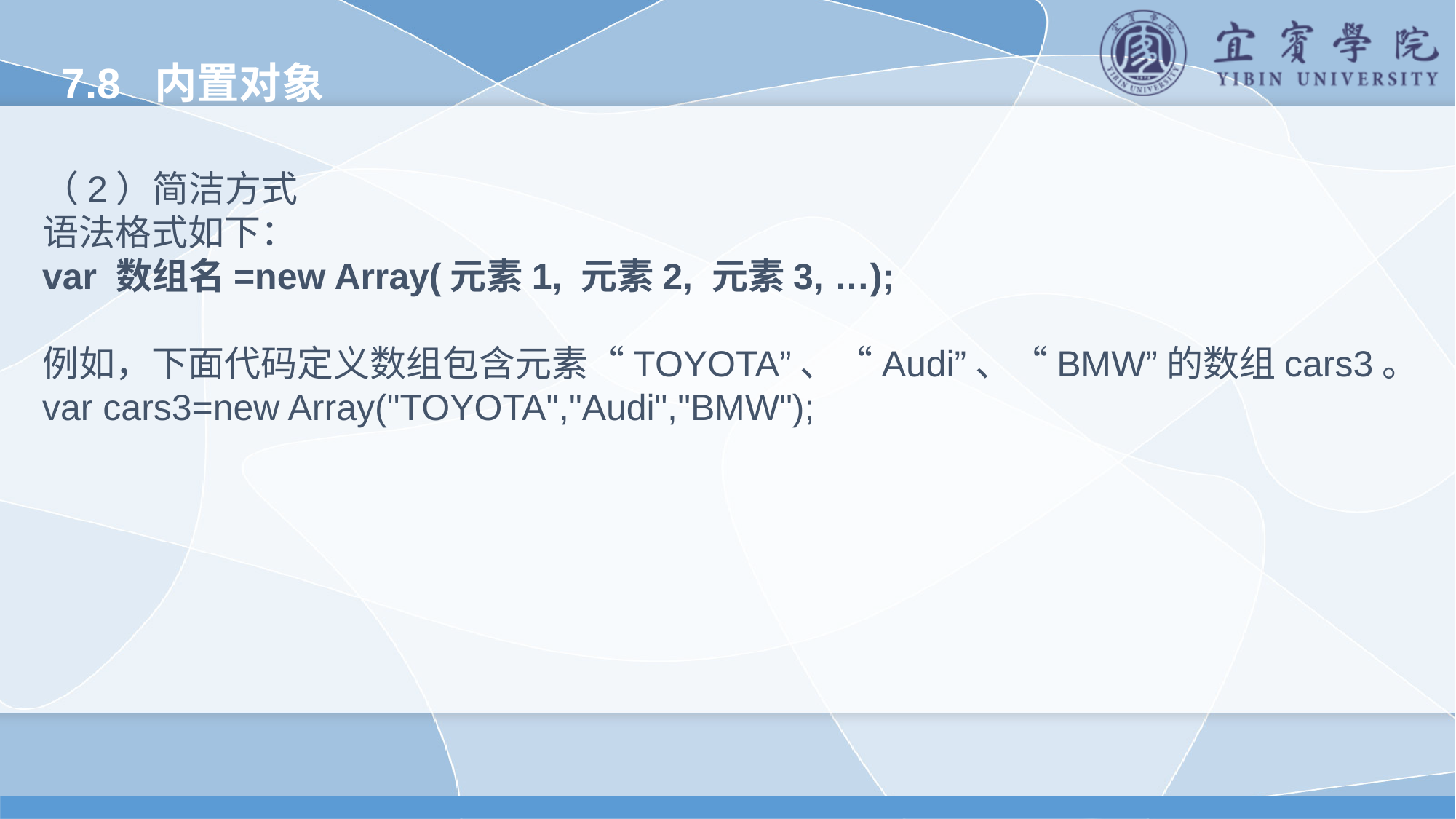

7.8  内置对象
（2）简洁方式
语法格式如下：
var 数组名=new Array(元素1, 元素2, 元素3, …);

例如，下面代码定义数组包含元素“TOYOTA”、“Audi”、“BMW”的数组cars3。
var cars3=new Array("TOYOTA","Audi","BMW");